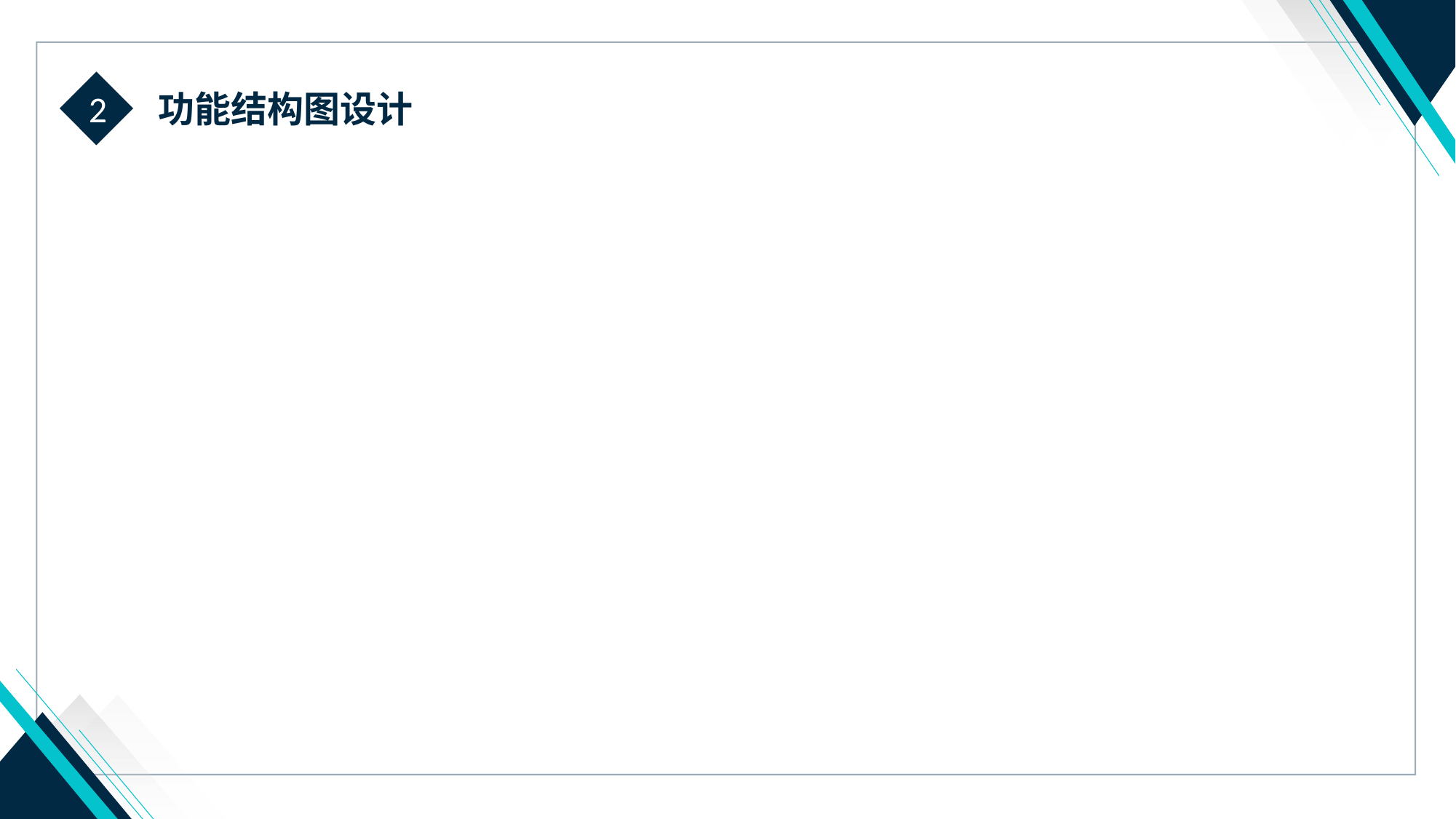

2
功能结构图设计

Founder of Campus number of Daohusu
稻壳大学校园号创始人
、主要运营